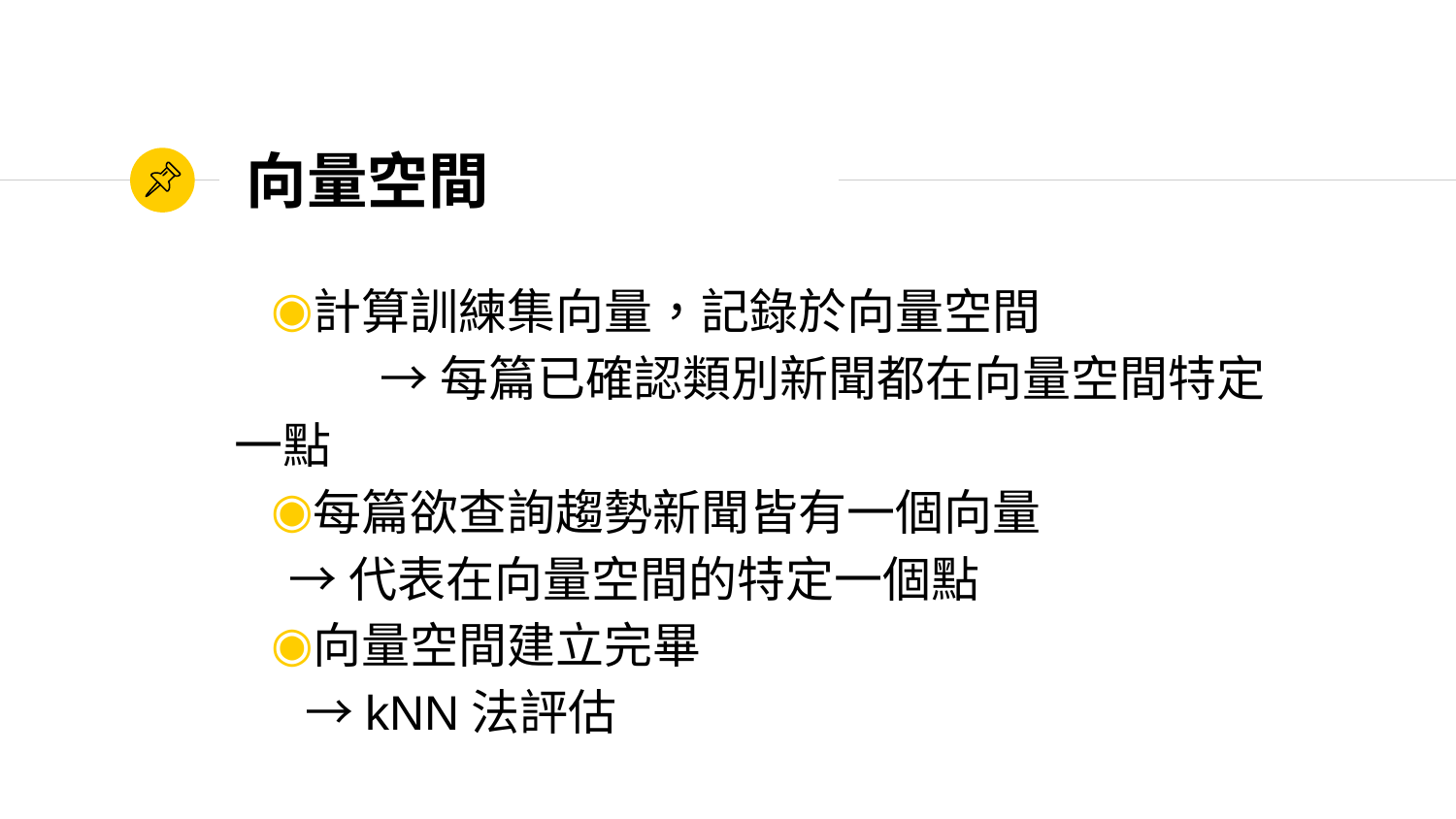

# 向量空間

計算訓練集向量，記錄於向量空間
	→每篇已確認類別新聞都在向量空間特定一點
每篇欲查詢趨勢新聞皆有一個向量
     →代表在向量空間的特定一個點
向量空間建立完畢
　  →kNN法評估